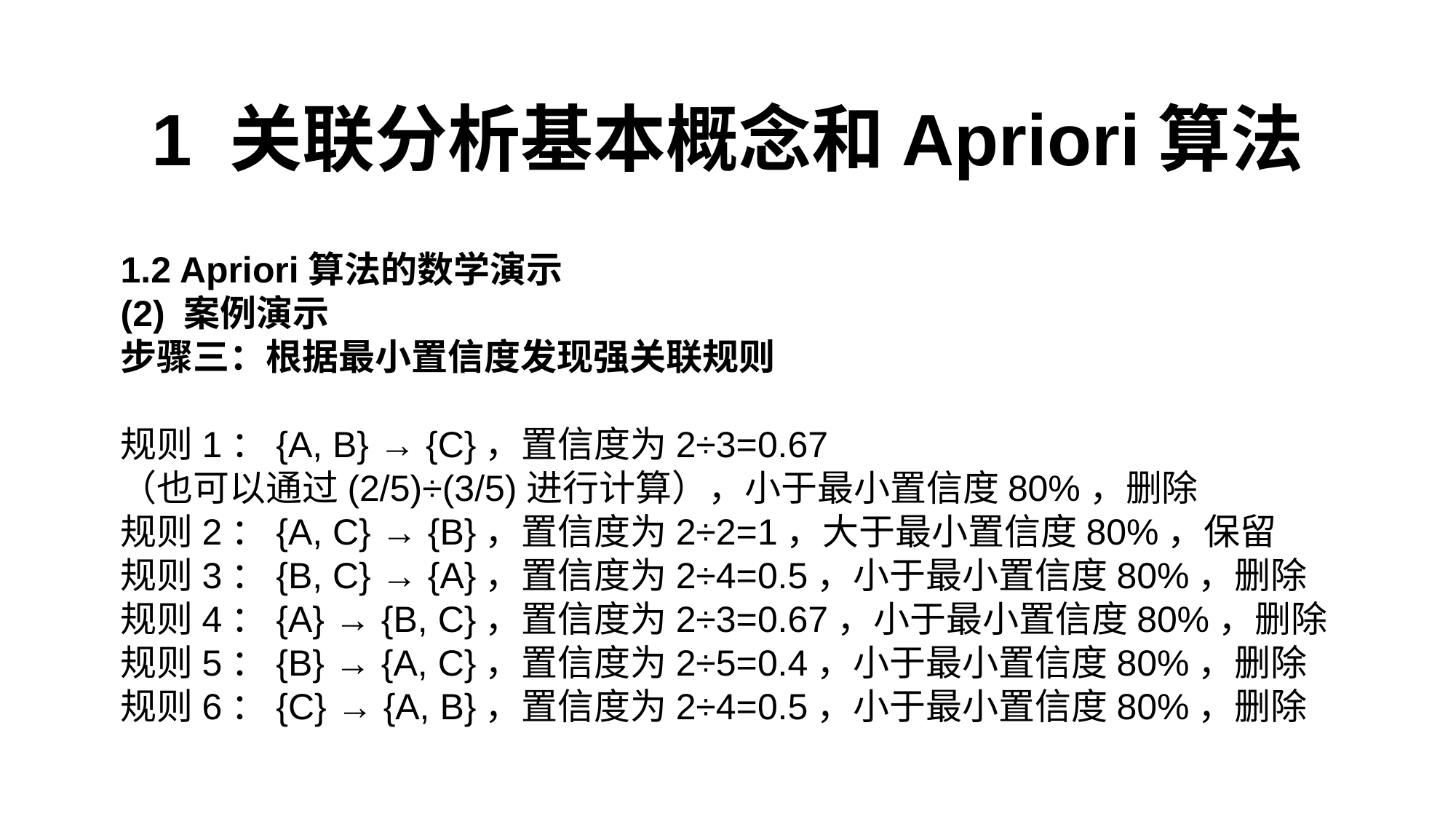

1 关联分析基本概念和Apriori算法
1.2 Apriori算法的数学演示
(2) 案例演示
步骤三：根据最小置信度发现强关联规则

规则1：{A, B} → {C}，置信度为2÷3=0.67
（也可以通过(2/5)÷(3/5)进行计算），小于最小置信度80%，删除
规则2：{A, C} → {B}，置信度为2÷2=1，大于最小置信度80%，保留
规则3：{B, C} → {A}，置信度为2÷4=0.5，小于最小置信度80%，删除
规则4：{A} → {B, C}，置信度为2÷3=0.67，小于最小置信度80%，删除
规则5：{B} → {A, C}，置信度为2÷5=0.4，小于最小置信度80%，删除
规则6：{C} → {A, B}，置信度为2÷4=0.5，小于最小置信度80%，删除